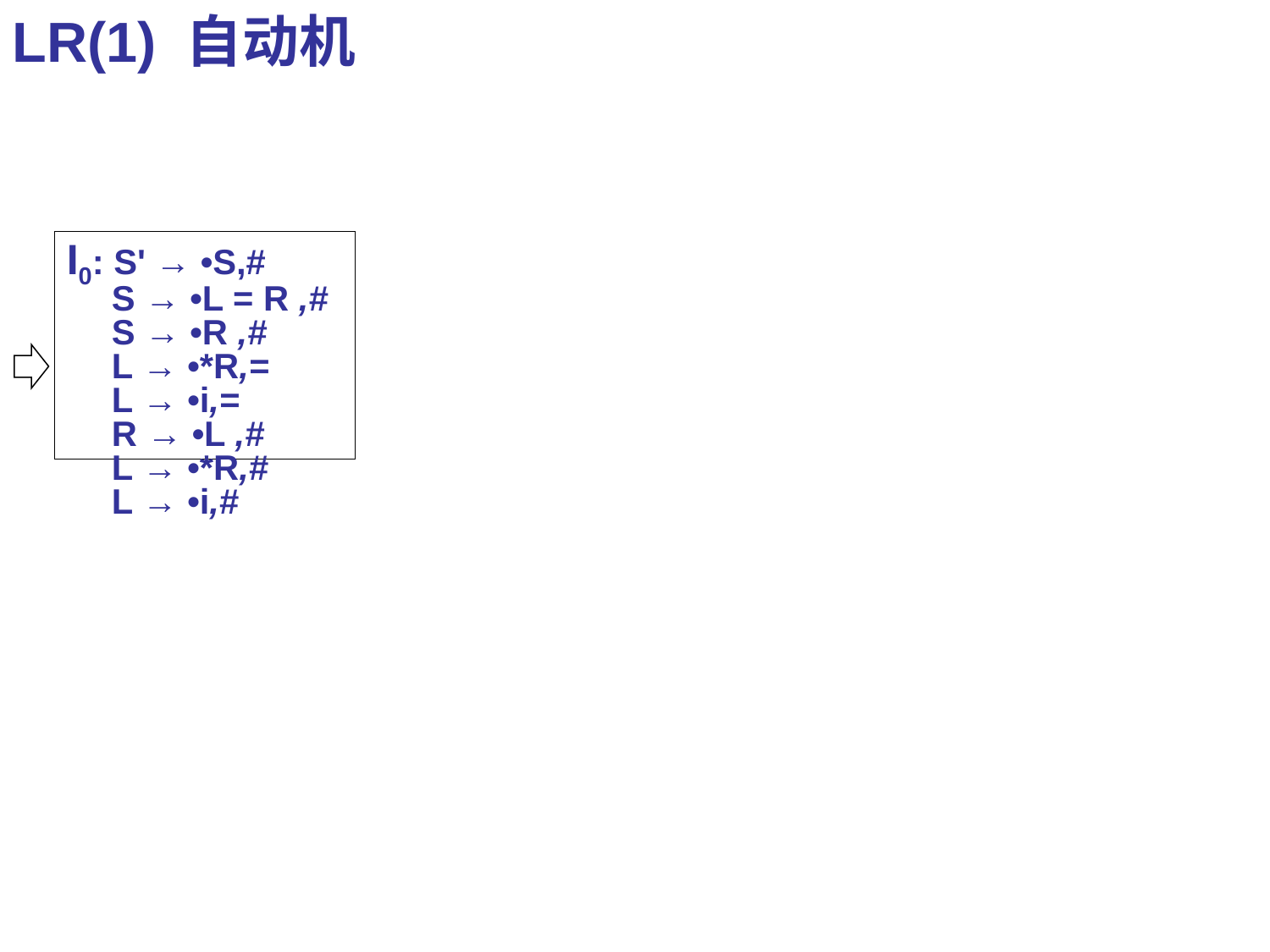

LR(1) 自动机
I0: S' → •S,#

S → •L = R ,#
S → •R ,#
L → •*R,=
L → •i,=
R → •L ,#
L → •*R,#
L → •i,#